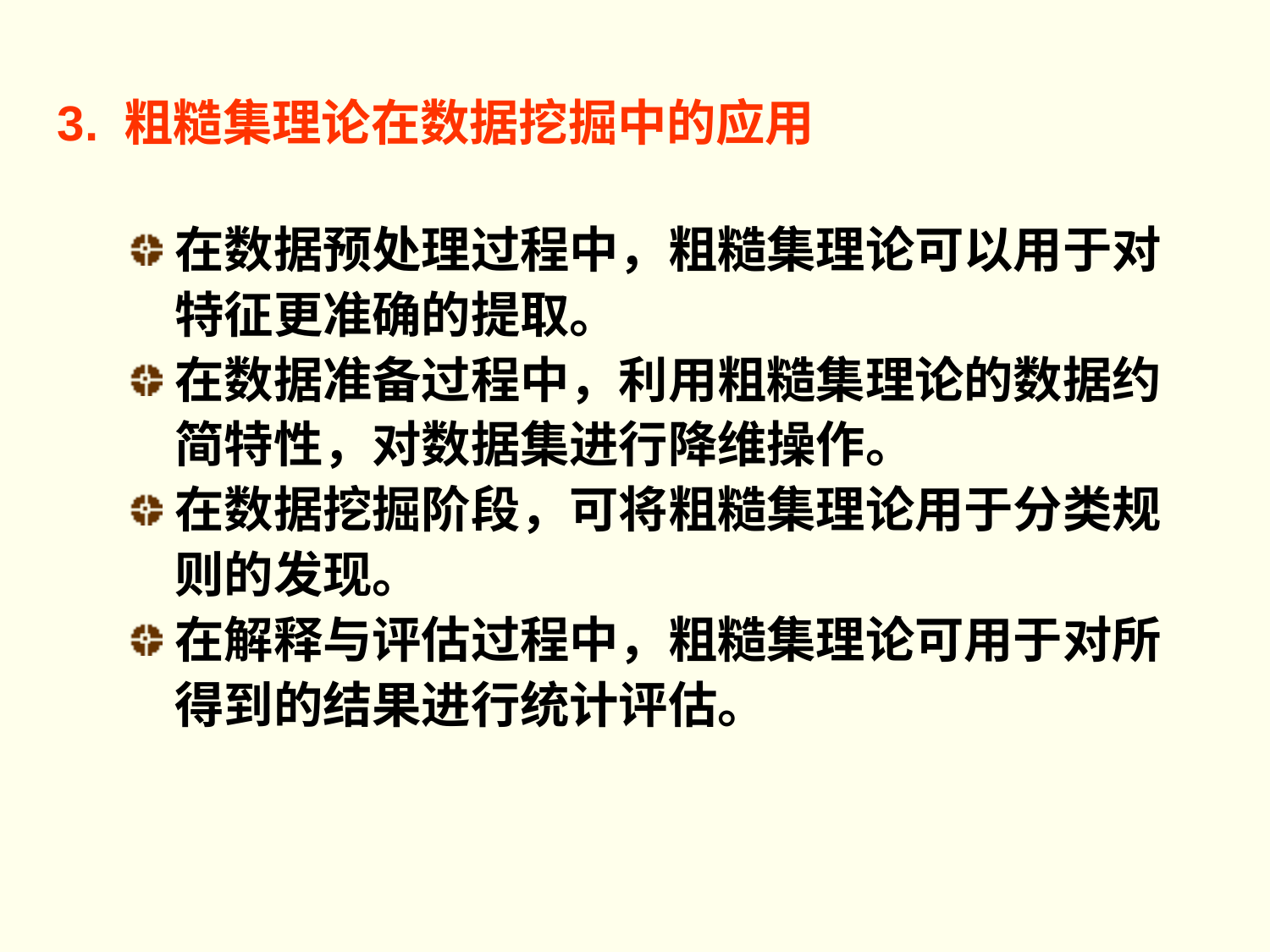

3. 粗糙集理论在数据挖掘中的应用
在数据预处理过程中，粗糙集理论可以用于对特征更准确的提取。
在数据准备过程中，利用粗糙集理论的数据约简特性，对数据集进行降维操作。
在数据挖掘阶段，可将粗糙集理论用于分类规则的发现。
在解释与评估过程中，粗糙集理论可用于对所得到的结果进行统计评估。